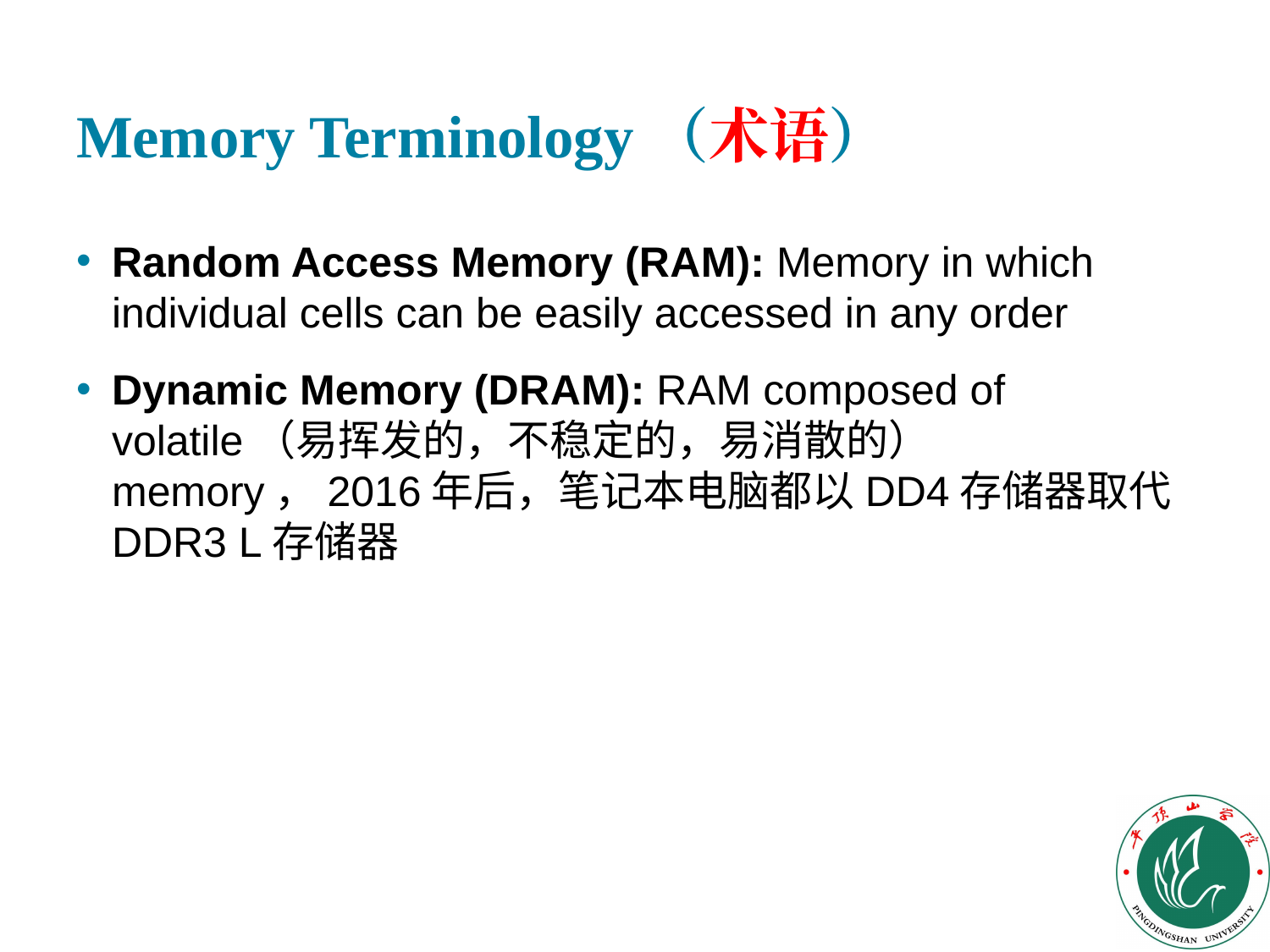

# Memory Terminology（术语）
Random Access Memory (R A M): Memory in which individual cells can be easily accessed in any order
Dynamic Memory (D R A M): R A M composed of volatile（易挥发的，不稳定的，易消散的） memory，2016年后，笔记本电脑都以DD4存储器取代DDR3 L存储器